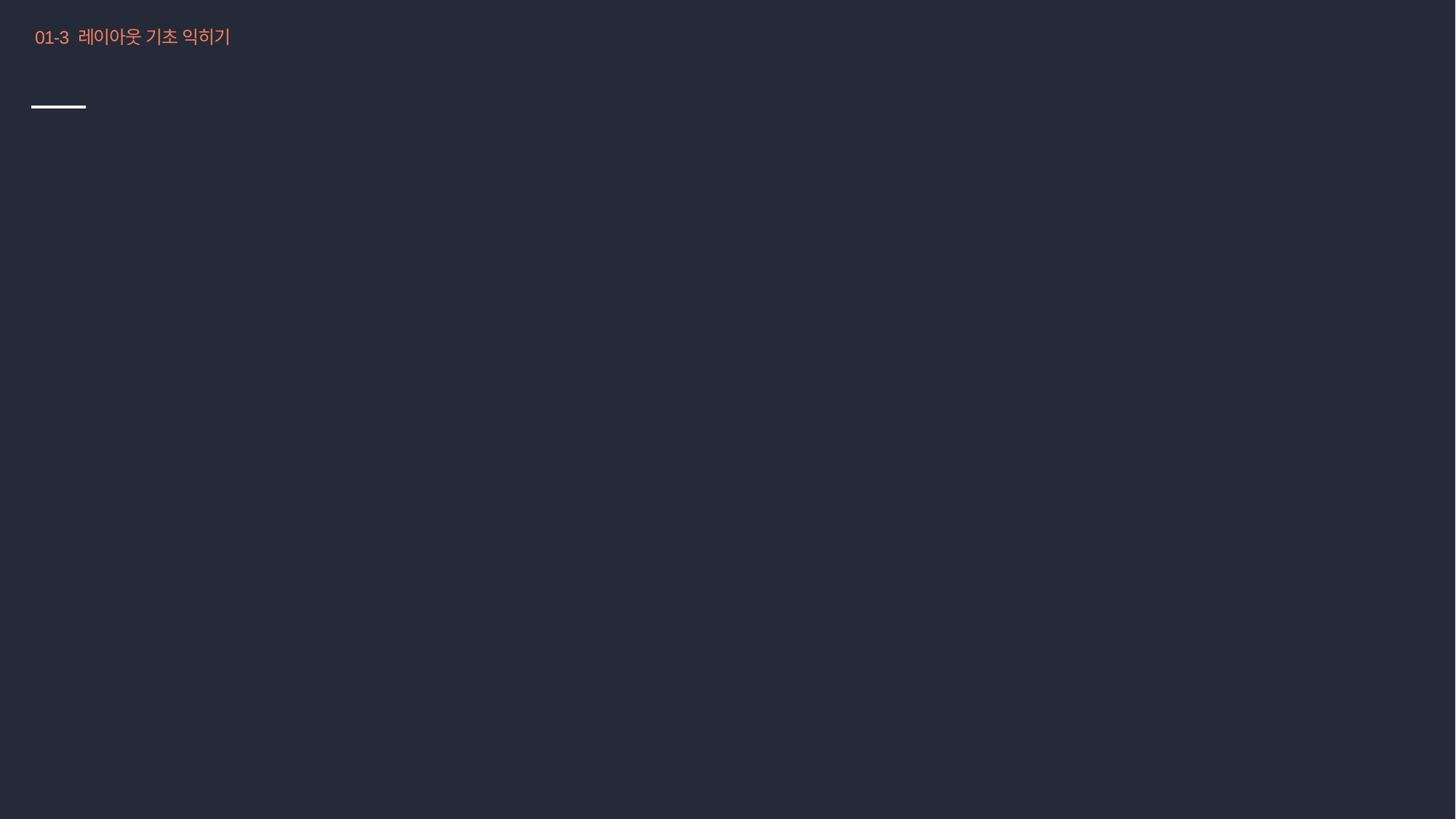

01-3 레이아웃 기초 익히기
가이드라인 사용하기
느낀점 : 가이드라인을 사용하면 여러 개의 뷰를 일정한 기준 선에 	   정렬할 수 있어 깔끔하게 구성할 수 있다.